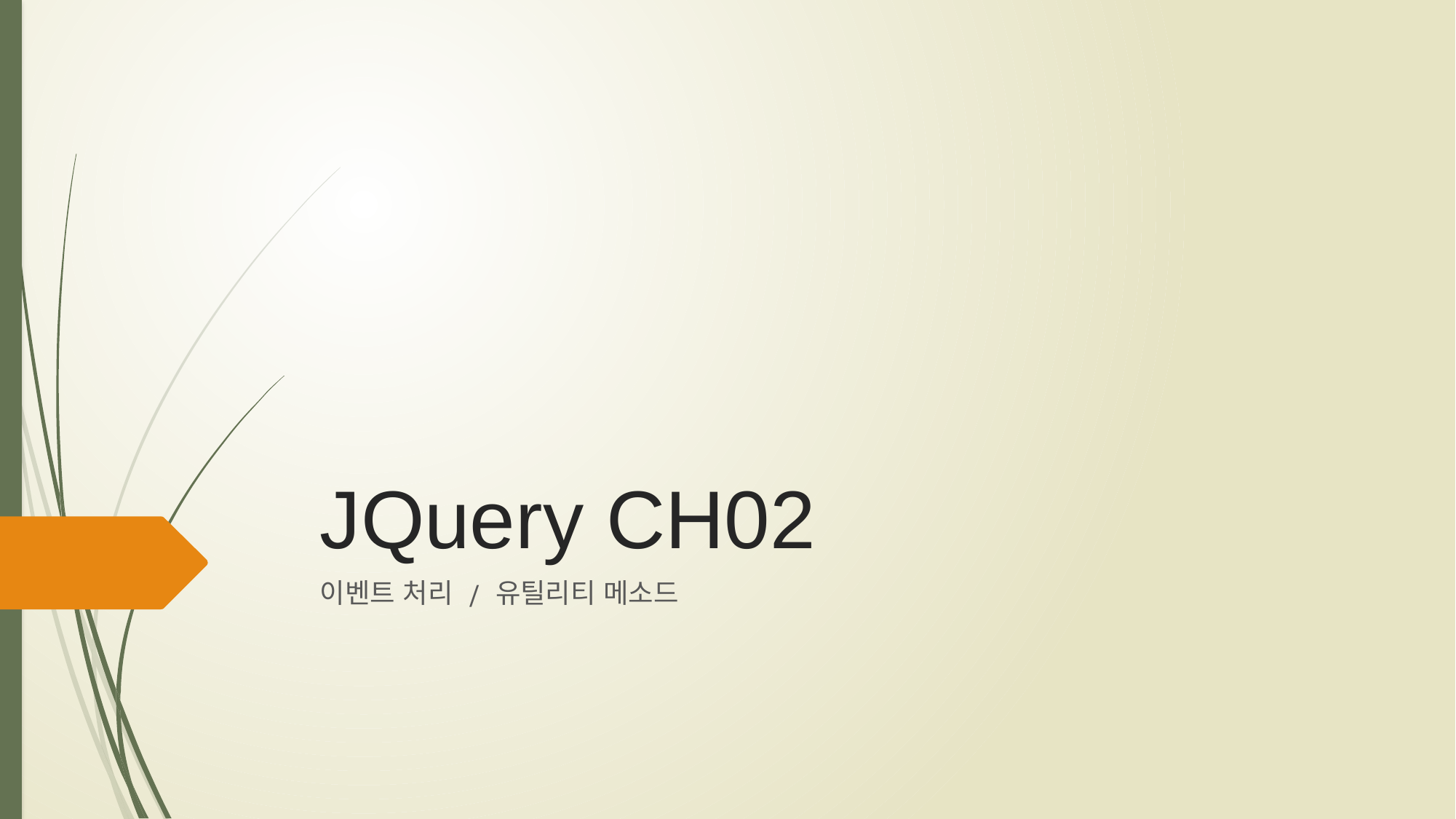

# JQuery CH02
이벤트 처리 / 유틸리티 메소드